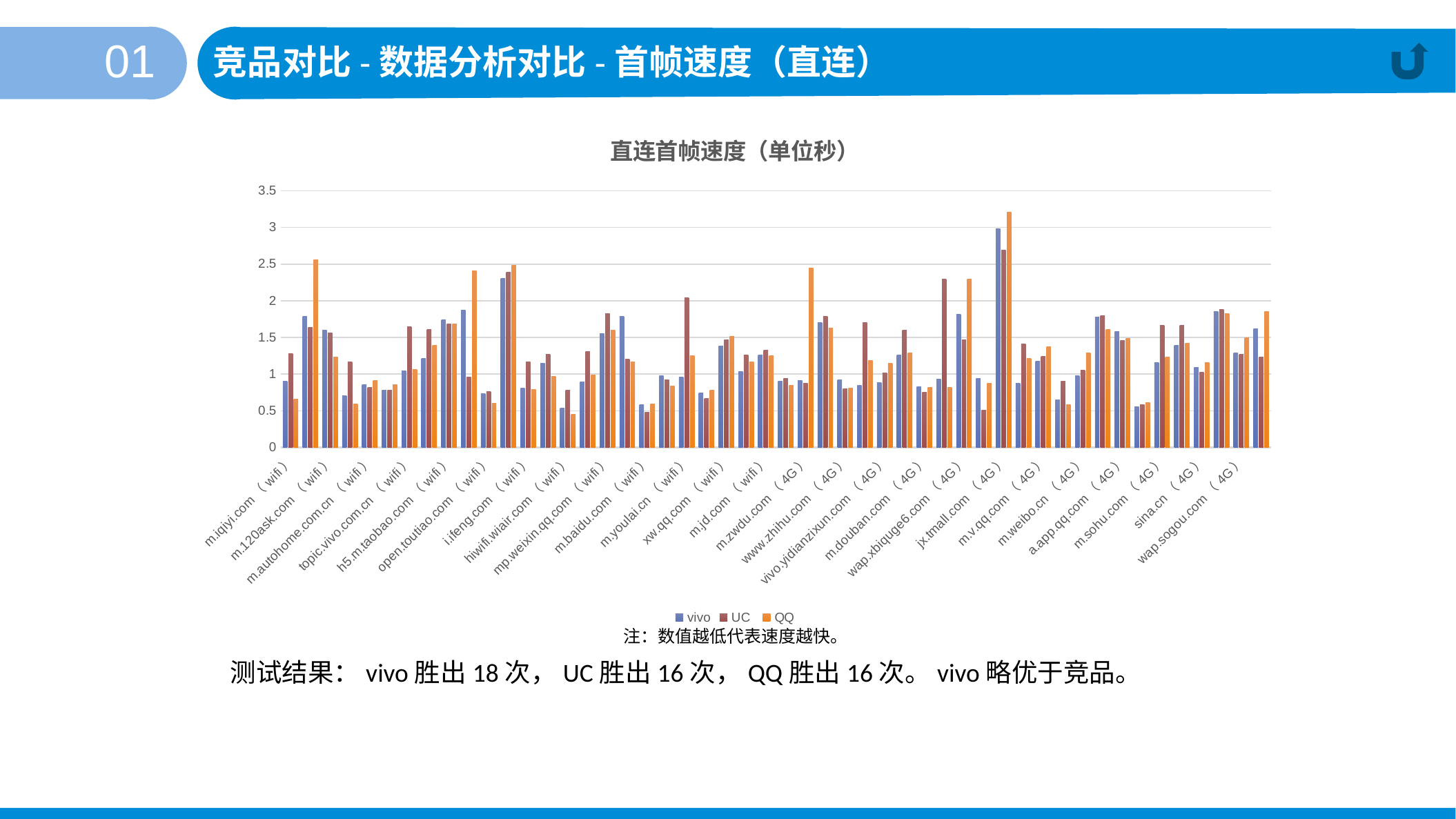

01

竞品对比-数据分析对比-首帧速度（直连）

### Chart: 直连首帧速度（单位秒）

| Category | vivo | UC  | QQ |
|---|---|---|---|
| m.iqiyi.com（wifi） | 0.902778 | 1.2833325 | 0.654166625 |
| m.zwdu.com（wifi） | 1.78333333333333 | 1.6382596 | 2.55714142857143 |
| m.120ask.com（wifi） | 1.60158857142857 | 1.564815 | 1.235556 |
| www.zhihu.com（wifi） | 0.709259166666667 | 1.16296333333333 | 0.588889 |
| m.autohome.com.cn（wifi） | 0.858729 | 0.8155554 | 0.916667333333333 |
| vivo.yidianzixun.com（wifi） | 0.78 | 0.780952428571429 | 0.85277775 |
| topic.vivo.com.cn（wifi） | 1.040278 | 1.64444 | 1.062499625 |
| m.douban.com（wifi） | 1.21851666666667 | 1.611115 | 1.393334 |
| h5.m.taobao.com（wifi） | 1.742224 | 1.68730285714286 | 1.688885 |
| wap.xbiquge6.com（wifi） | 1.875554 | 0.95555475 | 2.40793714285714 |
| open.toutiao.com（wifi） | 0.72916675 | 0.760317285714286 | 0.603703666666667 |
| jx.tmall.com（wifi） | 2.30139 | 2.391528 | 2.48730142857143 |
| i.ifeng.com（wifi） | 0.811111 | 1.168889 | 0.788888833333333 |
| m.v.qq.com（wifi） | 1.1499975 | 1.26667 | 0.968253142857143 |
| hiwifi.wiair.com（wifi） | 0.538095285714286 | 0.777778 | 0.448148166666667 |
| m.weibo.cn（wifi） | 0.8944445 | 1.311115 | 0.98888975 |
| mp.weixin.qq.com（wifi） | 1.55694375 | 1.82222 | 1.6 |
| a.app.qq.com（wifi） | 1.783335 | 1.202776 | 1.16296283333333 |
| m.baidu.com（wifi） | 0.582539714285714 | 0.475 | 0.597222125 |
| m.sohu.com（wifi） | 0.980951857142857 | 0.922222 | 0.838888666666667 |
| m.youlai.cn（wifi） | 0.955555333333333 | 2.04444 | 1.251112 |
| sina.cn（wifi） | 0.7444442 | 0.666667 | 0.78333325 |
| xw.qq.com（wifi） | 1.37936428571429 | 1.46851833333333 | 1.51851833333333 |
| wap.sogou.com（wifi） | 1.03055625 | 1.26507857142857 | 1.16481466666667 |
| m.jd.com（wifi） | 1.264444 | 1.322224 | 1.25555285714286 |
| m.iqiyi.com（4G） | 0.90000025 | 0.938094857142857 | 0.844443857142857 |
| m.zwdu.com（4G） | 0.916666 | 0.874074 | 2.444445 |
| m.120ask.com（4G） | 1.706945 | 1.783335 | 1.62698428571429 |
| www.zhihu.com（4G） | 0.922222 | 0.803703666666667 | 0.8083335 |
| m.autohome.com.cn（4G） | 0.849206285714286 | 1.705555 | 1.18888714285714 |
| vivo.yidianzixun.com（4G） | 0.886111125 | 1.01269814285714 | 1.149999625 |
| topic.vivo.com.cn（4G） | 1.26349 | 1.6027775 | 1.293334 |
| m.douban.com（4G） | 0.82499975 | 0.753968285714286 | 0.820832625 |
| h5.m.taobao.com（4G） | 0.933333 | 2.3 | 0.81666675 |
| wap.xbiquge6.com（4G） | 1.8138875 | 1.4666675 | 2.29583375 |
| open.toutiao.com（4G） | 0.943055125 | 0.507936285714286 | 0.873611125 |
| jx.tmall.com（4G） | 2.98412714285714 | 2.691666 | 3.205555 |
| i.ifeng.com（4G） | 0.875 | 1.41389 | 1.21666666666667 |
| m.v.qq.com（4G） | 1.17778 | 1.246666 | 1.37638875 |
| hiwifi.wiair.com（4G） | 0.647222 | 0.9 | 0.586111125 |
| m.weibo.cn（4G） | 0.97500075 | 1.0499995 | 1.286668 |
| mp.weixin.qq.com（4G） | 1.77936428571429 | 1.8 | 1.60555375 |
| a.app.qq.com（4G） | 1.57777833333333 | 1.455555 | 1.49027875 |
| m.baidu.com（4G） | 0.5577776 | 0.5844444 | 0.615277875 |
| m.sohu.com（4G） | 1.16111125 | 1.664444 | 1.230555 |
| m.youlai.cn（4G） | 1.393332 | 1.6666675 | 1.425 |
| sina.cn（4G） | 1.08889 | 1.02592333333333 | 1.16031714285714 |
| xw.qq.com（4G） | 1.85277875 | 1.879998 | 1.82777666666667 |
| wap.sogou.com（4G） | 1.28889 | 1.26667 | 1.49166 |
| m.jd.com（4G） | 1.622222 | 1.2333325 | 1.85397 |
注：数值越低代表速度越快。
测试结果：vivo胜出18次，UC胜出16次，QQ胜出16次。vivo略优于竞品。